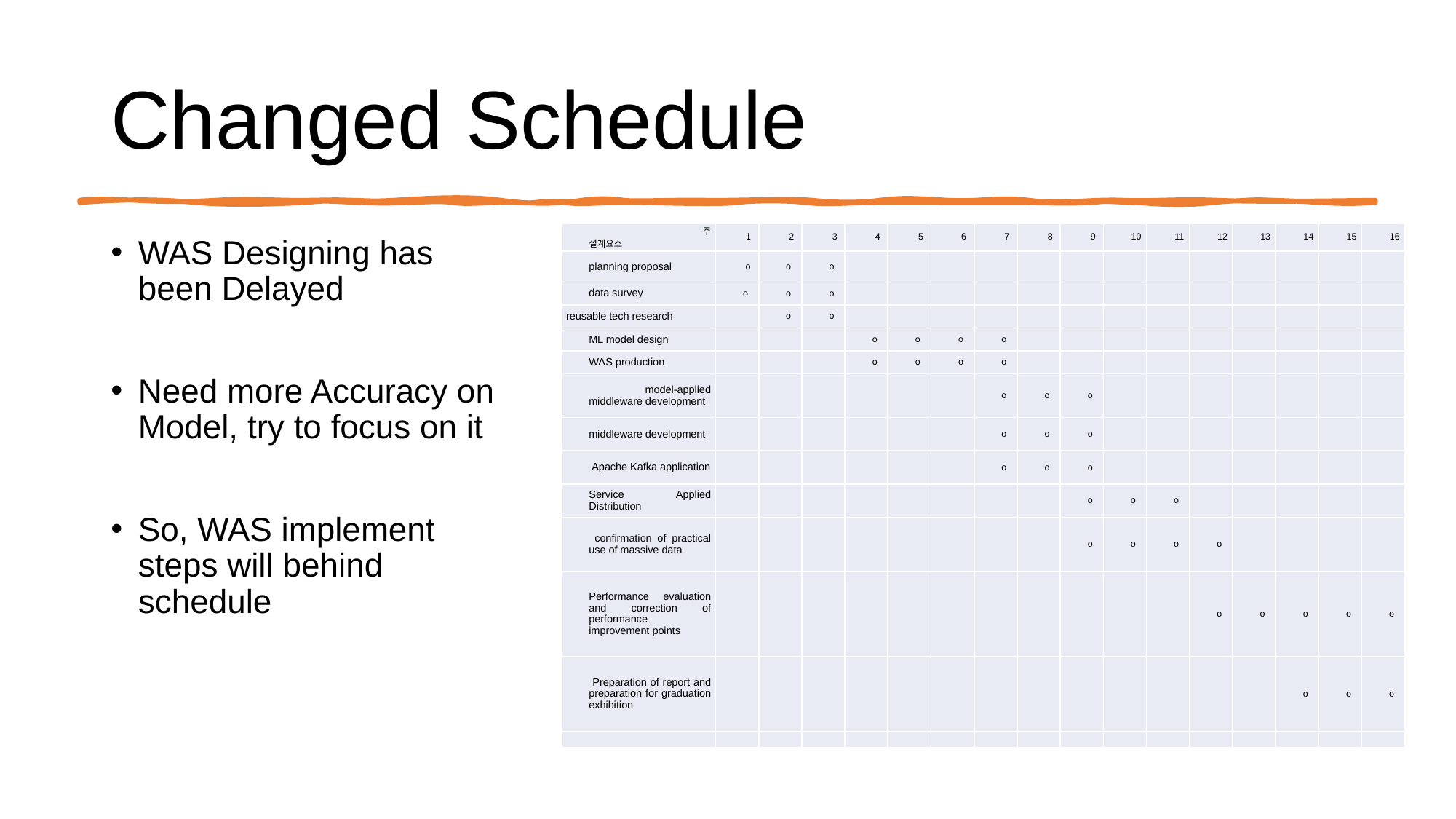

# Changed Schedule

| 주 설계요소 | 1 | 2 | 3 | 4 | 5 | 6 | 7 | 8 | 9 | 10 | 11 | 12 | 13 | 14 | 15 | 16 |
| --- | --- | --- | --- | --- | --- | --- | --- | --- | --- | --- | --- | --- | --- | --- | --- | --- |
| planning proposal | o | o | o |  |  |  |  |  |  |  |  |  |  |  |  |  |
| data survey | o | o | o |  |  |  |  |  |  |  |  |  |  |  |  |  |
| reusable tech research |  | o | o |  |  |  |  |  |  |  |  |  |  |  |  |  |
| ML model design |  |  |  | o | o | o | o |  |  |  |  |  |  |  |  |  |
| WAS production |  |  |  | o | o | o | o |  |  |  |  |  |  |  |  |  |
| model-applied middleware development |  |  |  |  |  |  | o | o | o |  |  |  |  |  |  |  |
| middleware development |  |  |  |  |  |  | o | o | o |  |  |  |  |  |  |  |
| Apache Kafka application |  |  |  |  |  |  | o | o | o |  |  |  |  |  |  |  |
| Service Applied Distribution |  |  |  |  |  |  |  |  | o | o | o |  |  |  |  |  |
| confirmation of practical use of massive data |  |  |  |  |  |  |  |  | o | o | o | o |  |  |  |  |
| Performance evaluation and correction of performance improvement points |  |  |  |  |  |  |  |  |  |  |  | o | o | o | o | o |
| Preparation of report and preparation for graduation exhibition |  |  |  |  |  |  |  |  |  |  |  |  |  | o | o | o |
|  |  |  |  |  |  |  |  |  |  |  |  |  |  |  |  |  |
WAS Designing has been Delayed

Need more Accuracy on Model, try to focus on it

So, WAS implement steps will behind schedule